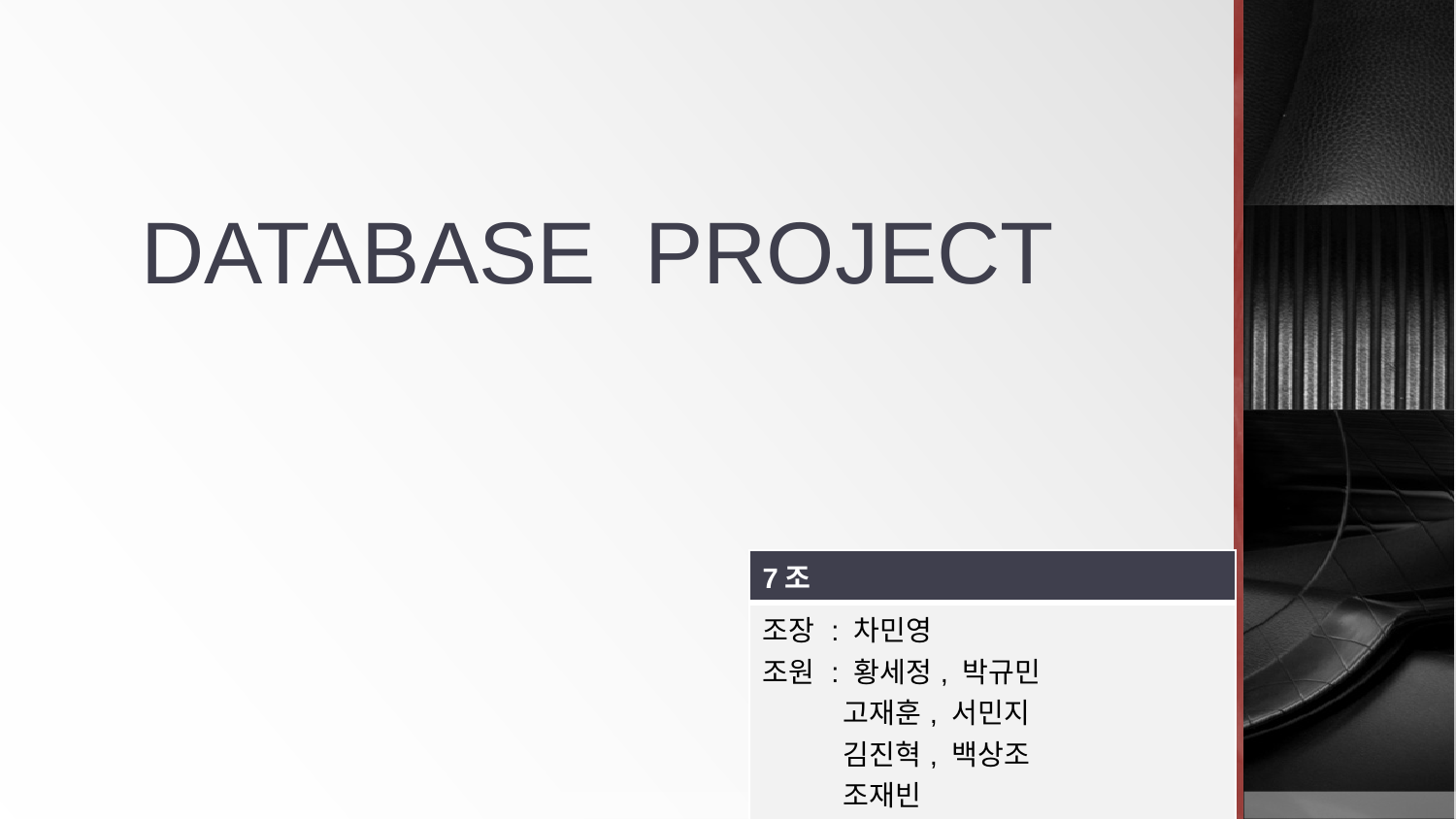

# DATABASE  PROJECT

| 7조 |
| --- |
| 조장 : 차민영 조원 : 황세정, 박규민 고재훈, 서민지 김진혁, 백상조 조재빈 |